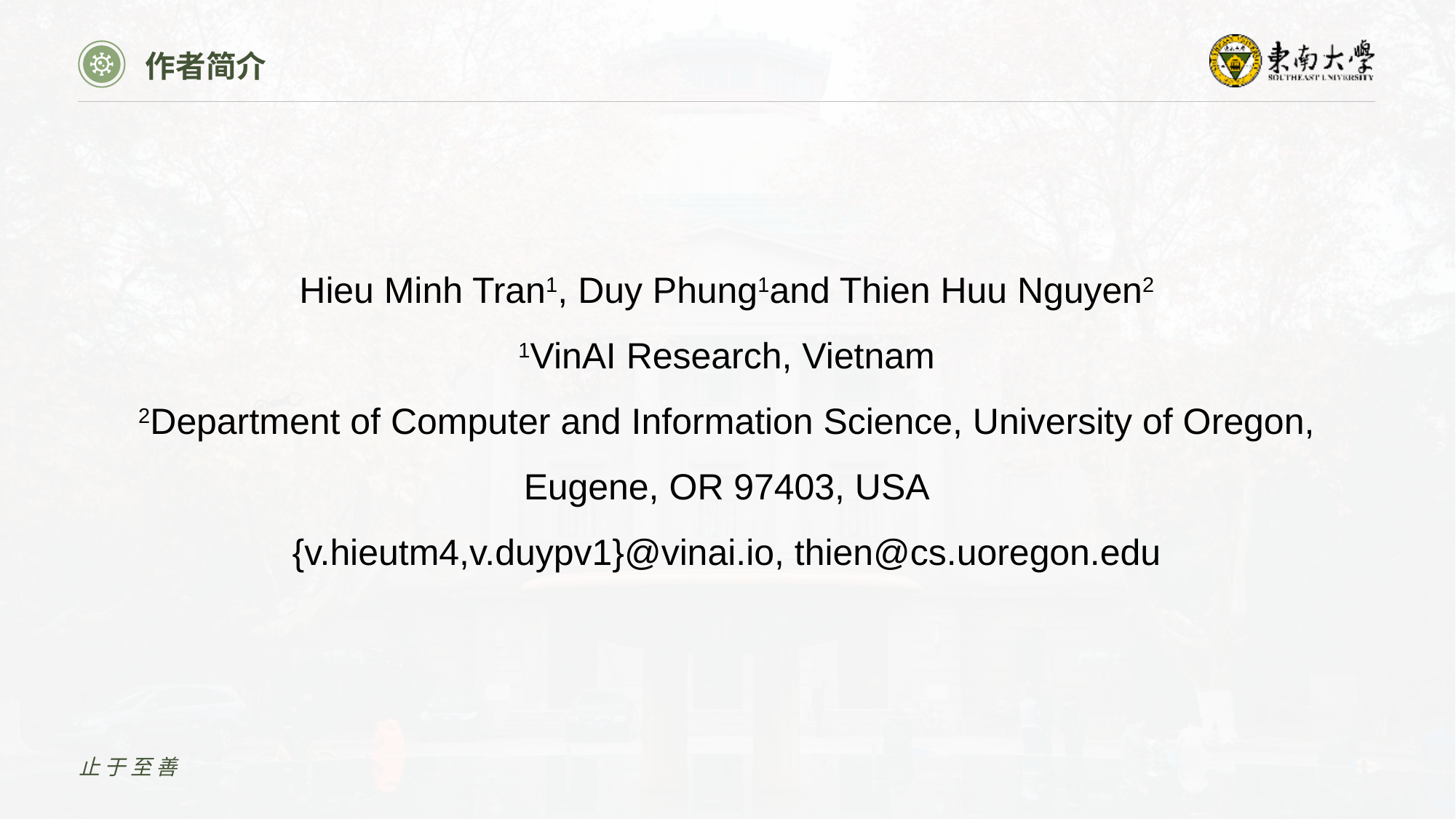

作者简介
Hieu Minh Tran1, Duy Phung1and Thien Huu Nguyen2
1VinAI Research, Vietnam
2Department of Computer and Information Science, University of Oregon,
Eugene, OR 97403, USA
{v.hieutm4,v.duypv1}@vinai.io, thien@cs.uoregon.edu

止于至善
4